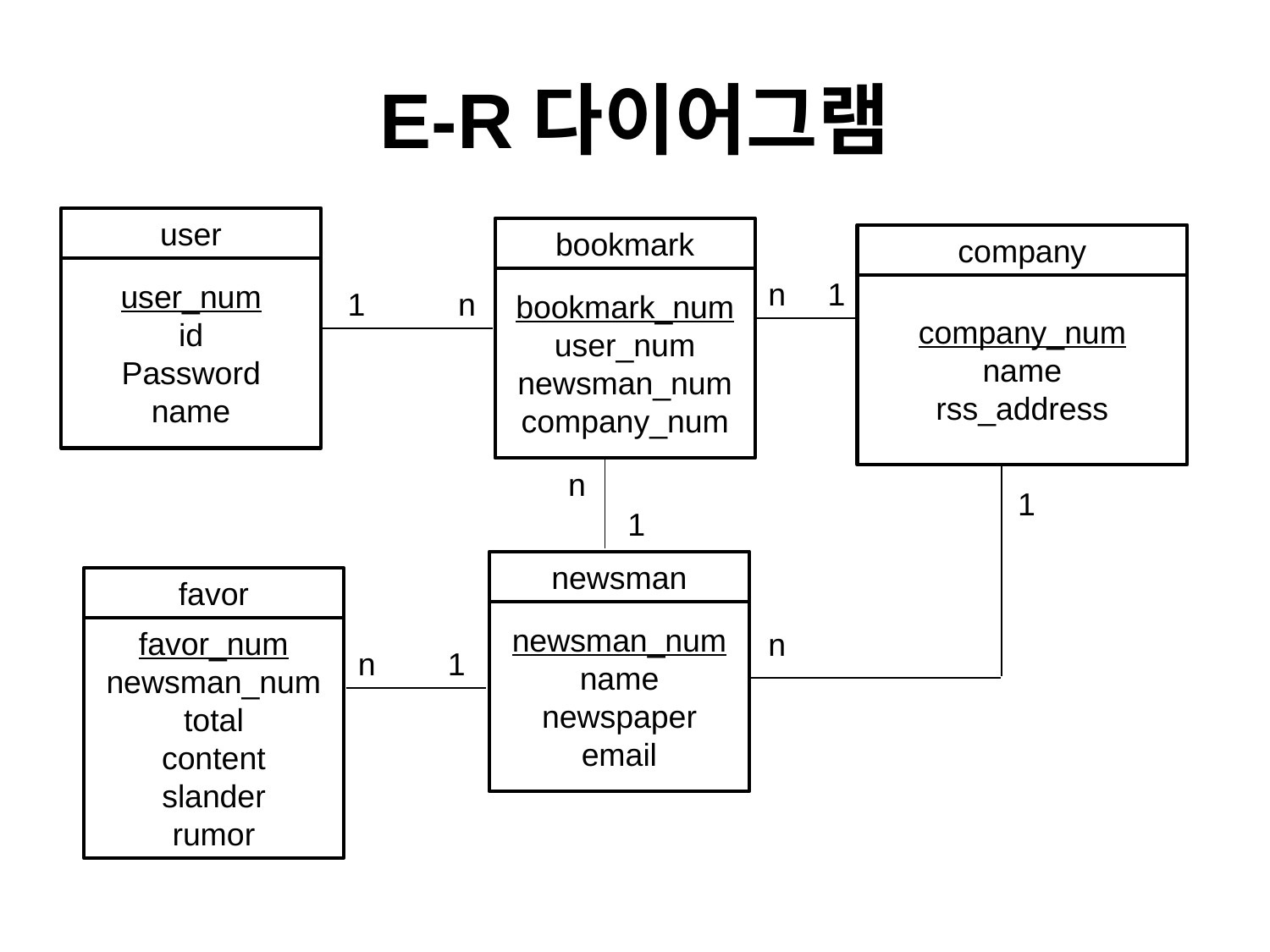

# E-R다이어그램
user
user_num
id
Password
name
bookmark
bookmark_num
user_num
newsman_num
company_num
company
company_num
name
rss_address
n
1
1
n
n
1
1
newsman
newsman_num
name
newspaper
email
favor
favor_num
newsman_num
total
content
slander
rumor
n
n
1